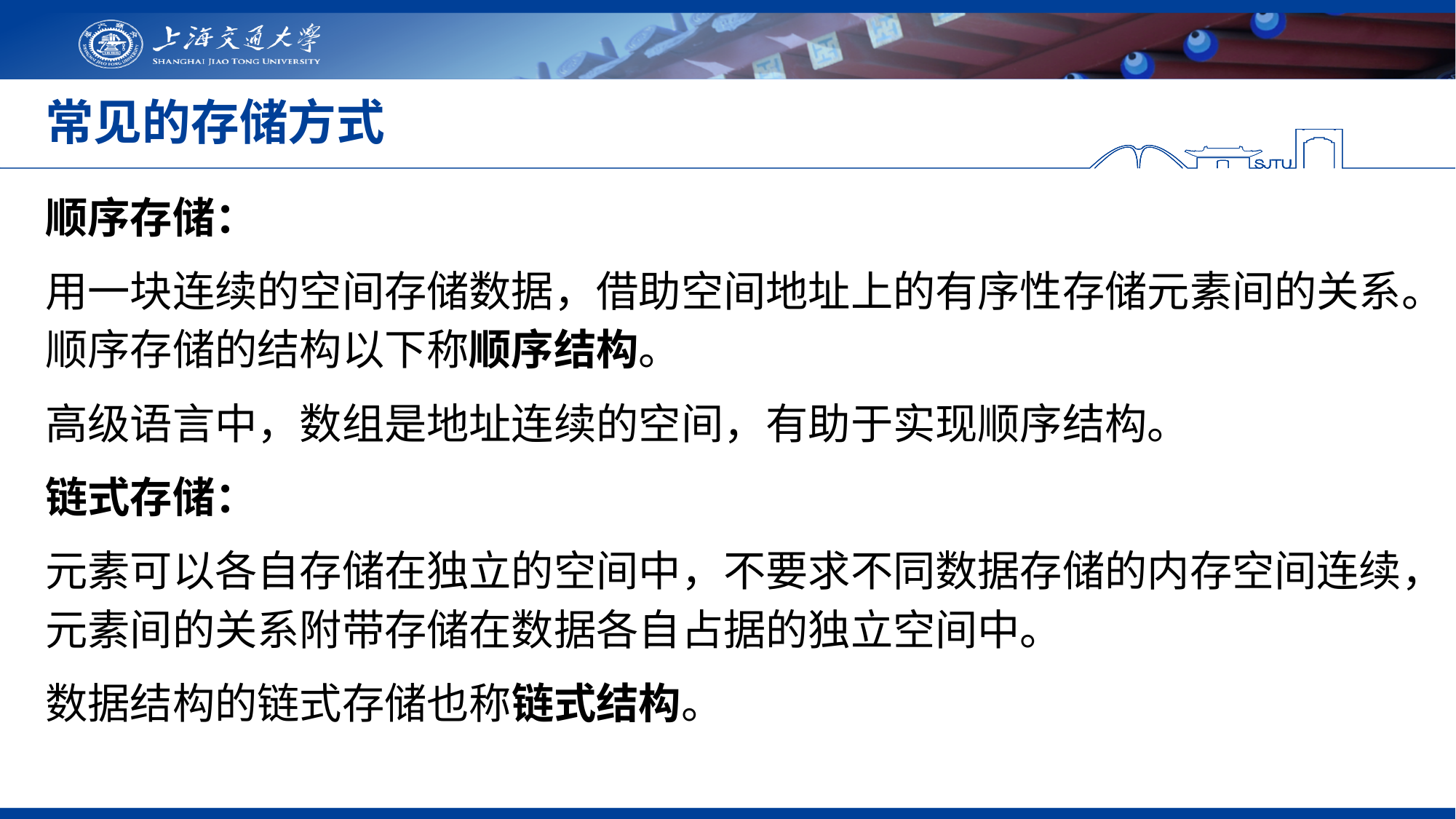

# 常见的存储方式
顺序存储：
用一块连续的空间存储数据，借助空间地址上的有序性存储元素间的关系。顺序存储的结构以下称顺序结构。
高级语言中，数组是地址连续的空间，有助于实现顺序结构。
链式存储：
元素可以各自存储在独立的空间中，不要求不同数据存储的内存空间连续，元素间的关系附带存储在数据各自占据的独立空间中。
数据结构的链式存储也称链式结构。